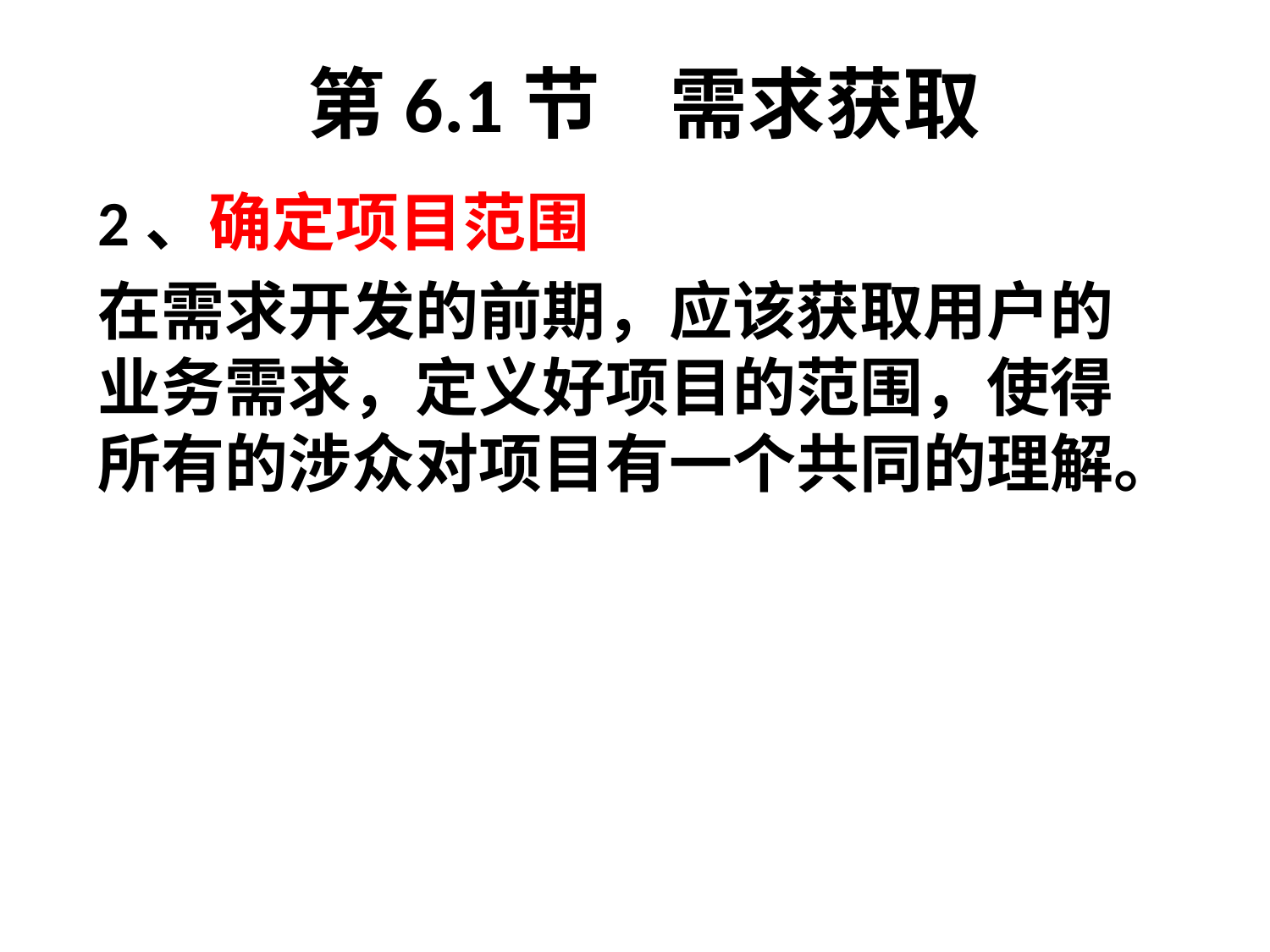

# 第6.1节    需求获取
2、确定项目范围
在需求开发的前期，应该获取用户的业务需求，定义好项目的范围，使得所有的涉众对项目有一个共同的理解。